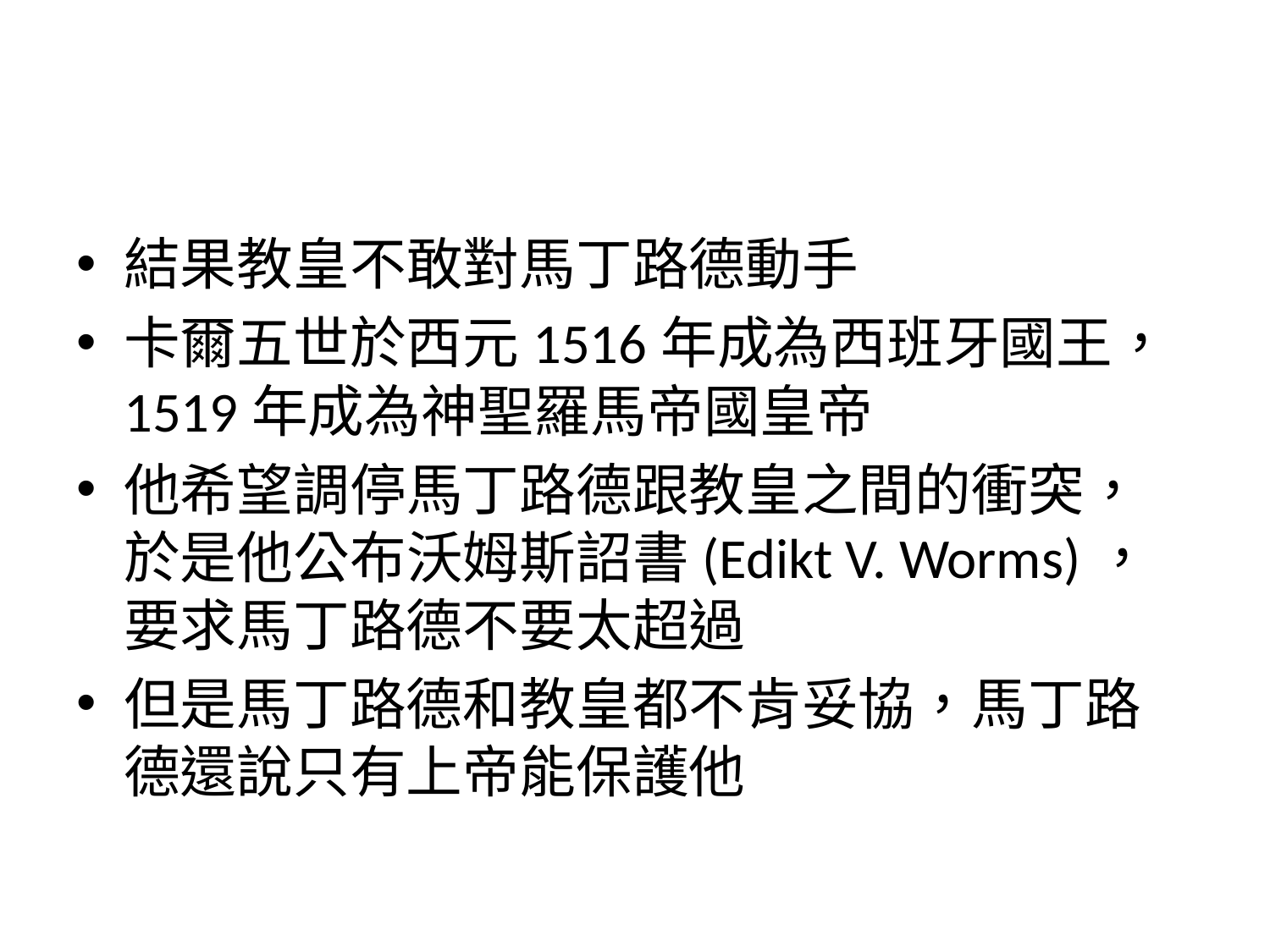

#
結果教皇不敢對馬丁路德動手
卡爾五世於西元1516年成為西班牙國王，1519年成為神聖羅馬帝國皇帝
他希望調停馬丁路德跟教皇之間的衝突，於是他公布沃姆斯詔書(Edikt V. Worms)，要求馬丁路德不要太超過
但是馬丁路德和教皇都不肯妥協，馬丁路德還說只有上帝能保護他